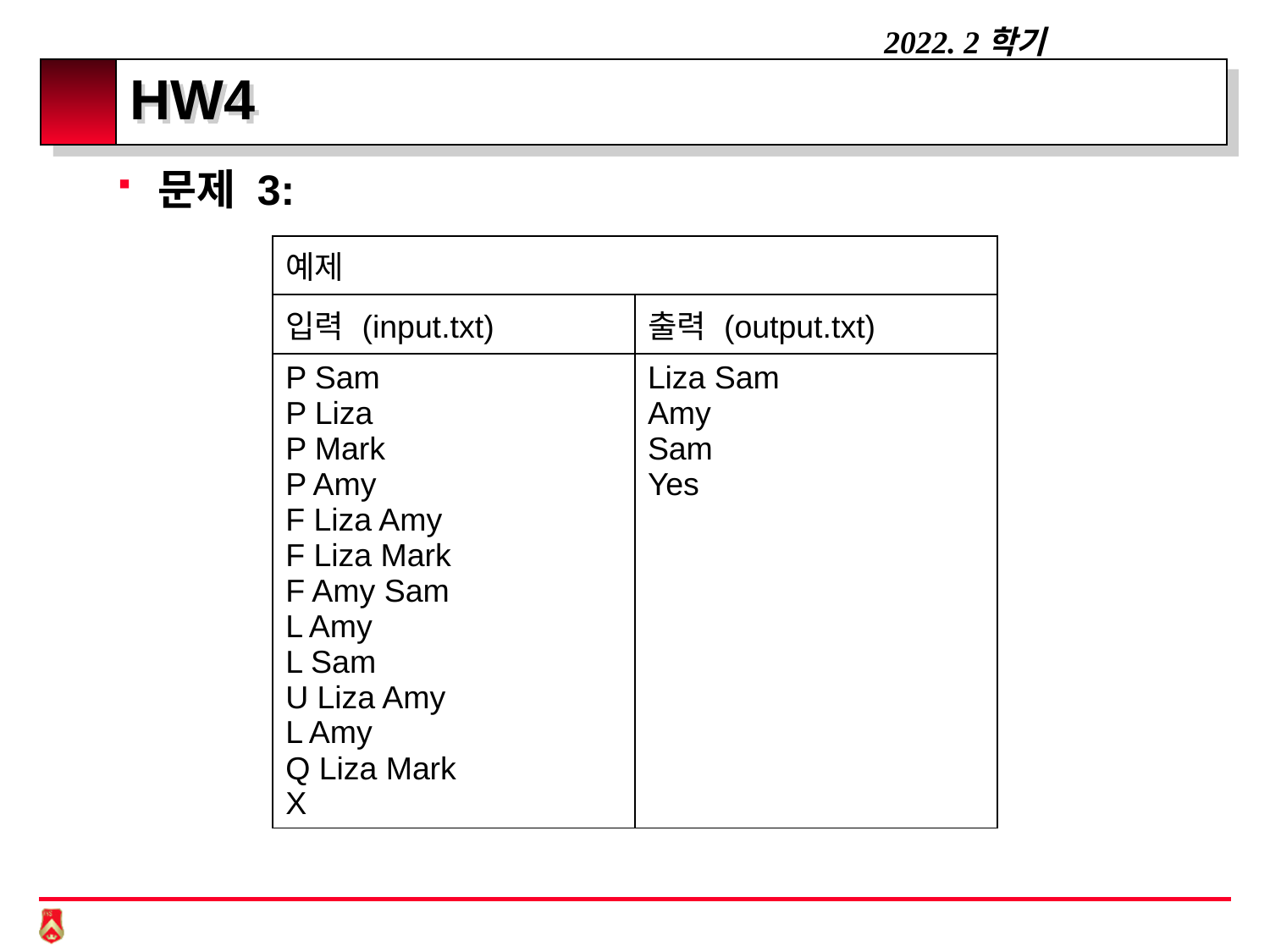

# HW4
문제 3:

| 예제 |  |
| --- | --- |
| 입력 (input.txt) | 출력 (output.txt) |
| P Sam P Liza P Mark P Amy F Liza Amy F Liza Mark F Amy Sam L Amy L Sam U Liza Amy L Amy Q Liza Mark X | Liza Sam Amy Sam Yes |